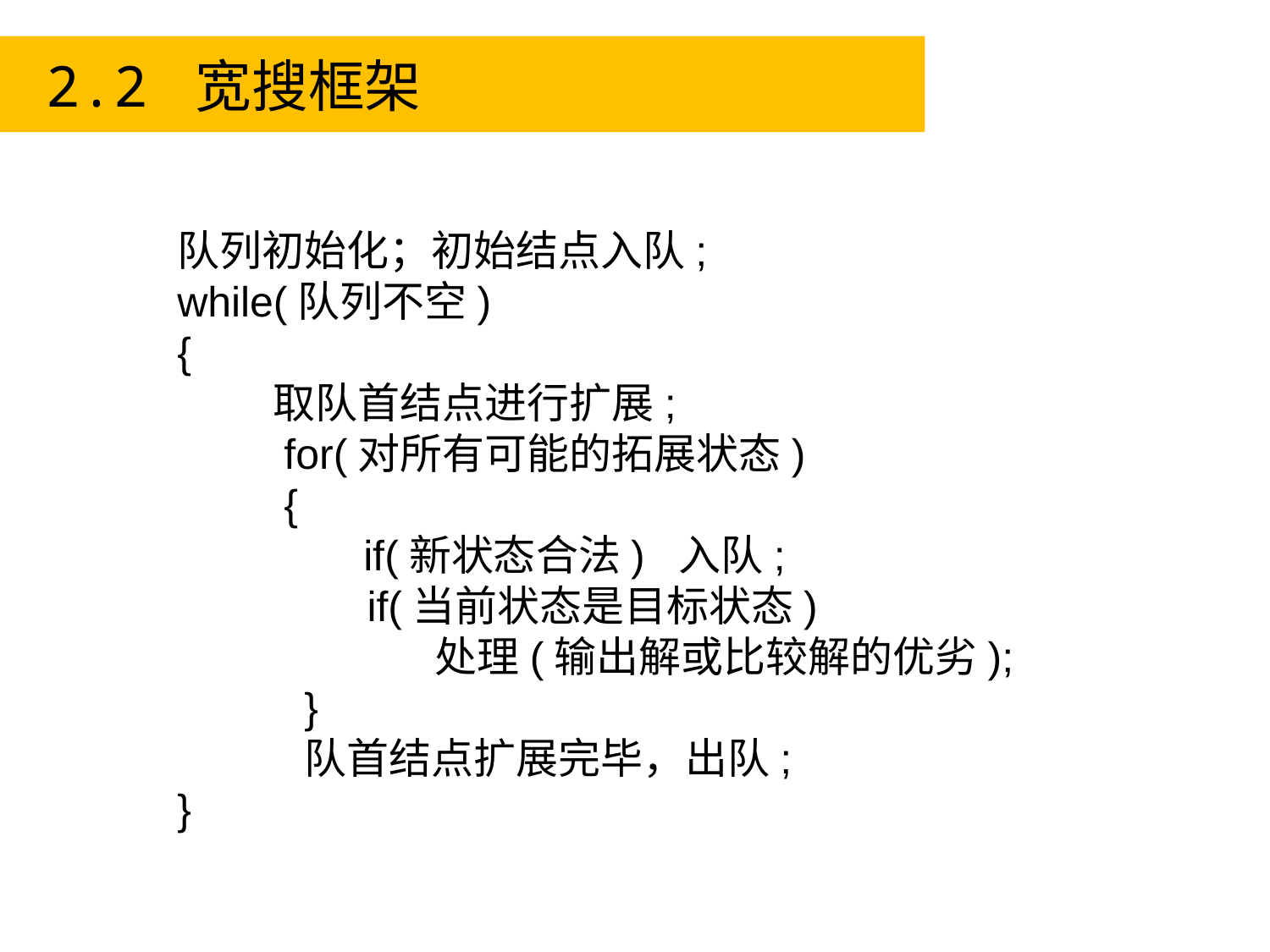

2.2 宽搜框架
队列初始化；初始结点入队;
while(队列不空)
{
         取队首结点进行扩展;
         for(对所有可能的拓展状态)
         {
	     if(新状态合法)  入队;
                if(当前状态是目标状态)
                          处理(输出解或比较解的优劣);
	}
	队首结点扩展完毕，出队;
}